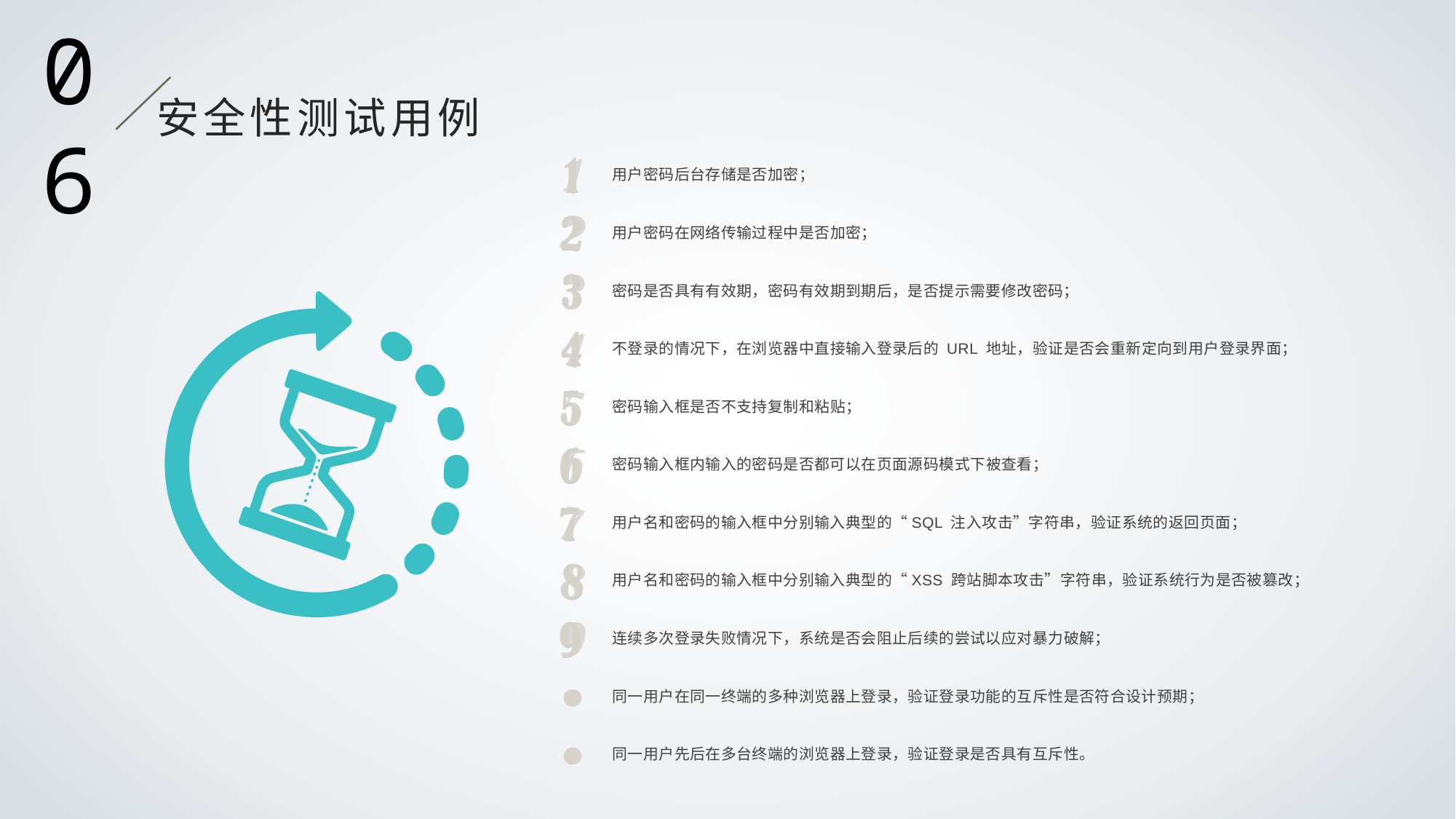

06
安全性测试用例

用户密码后台存储是否加密；
用户密码在网络传输过程中是否加密；
密码是否具有有效期，密码有效期到期后，是否提示需要修改密码；
不登录的情况下，在浏览器中直接输入登录后的 URL 地址，验证是否会重新定向到用户登录界面；
密码输入框是否不支持复制和粘贴；
密码输入框内输入的密码是否都可以在页面源码模式下被查看；
用户名和密码的输入框中分别输入典型的“SQL 注入攻击”字符串，验证系统的返回页面；
用户名和密码的输入框中分别输入典型的“XSS 跨站脚本攻击”字符串，验证系统行为是否被篡改；
连续多次登录失败情况下，系统是否会阻止后续的尝试以应对暴力破解；
同一用户在同一终端的多种浏览器上登录，验证登录功能的互斥性是否符合设计预期；
同一用户先后在多台终端的浏览器上登录，验证登录是否具有互斥性。